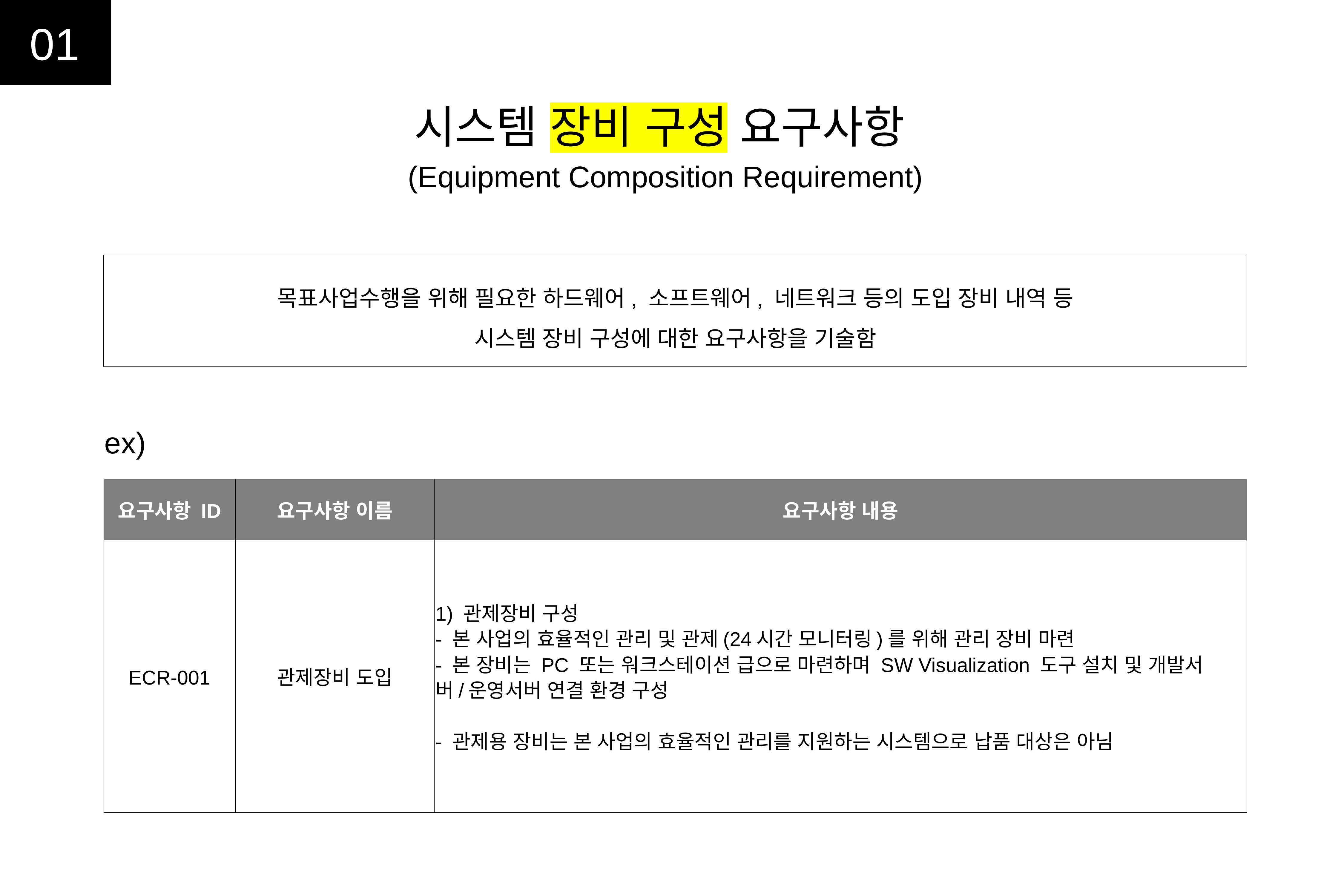

01
시스템 장비 구성 요구사항
(Equipment Composition Requirement)
목표사업수행을 위해 필요한 하드웨어, 소프트웨어, 네트워크 등의 도입 장비 내역 등
시스템 장비 구성에 대한 요구사항을 기술함
ex)
| 요구사항 ID | 요구사항 이름 | 요구사항 내용 |
| --- | --- | --- |
| ECR-001 | 관제장비 도입 | 1) 관제장비 구성 - 본 사업의 효율적인 관리 및 관제(24시간 모니터링)를 위해 관리 장비 마련 - 본 장비는 PC 또는 워크스테이션 급으로 마련하며 SW Visualization 도구 설치 및 개발서버/운영서버 연결 환경 구성 - 관제용 장비는 본 사업의 효율적인 관리를 지원하는 시스템으로 납품 대상은 아님 |